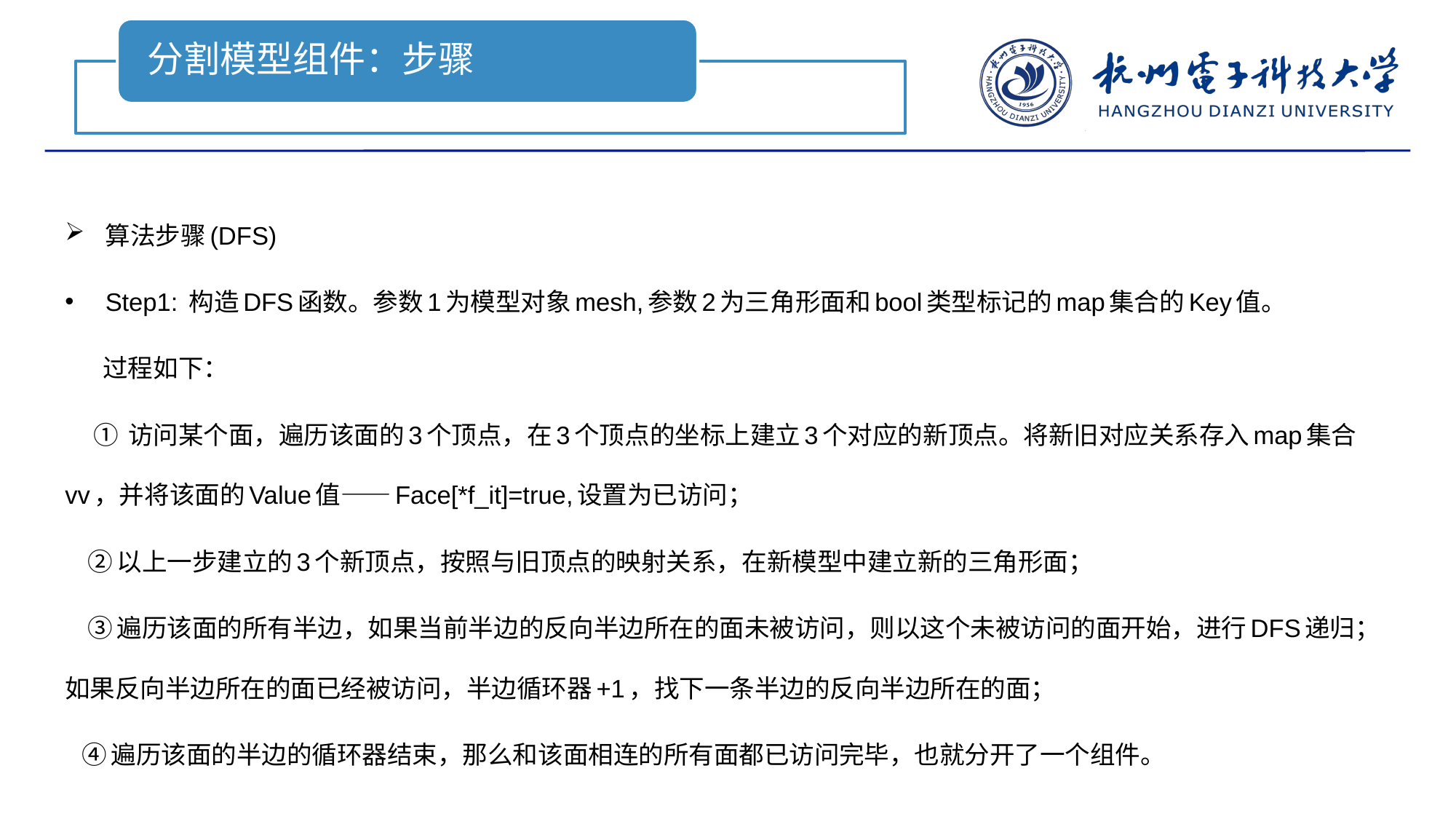

分割模型组件：步骤
算法步骤(DFS)
Step1: 构造DFS函数。参数1为模型对象mesh,参数2为三角形面和bool类型标记的map集合的Key值。
      过程如下：
     ① 访问某个面，遍历该面的3个顶点，在3个顶点的坐标上建立3个对应的新顶点。将新旧对应关系存入map集合vv，并将该面的Value值——Face[*f_it]=true,设置为已访问；
    ②以上一步建立的3个新顶点，按照与旧顶点的映射关系，在新模型中建立新的三角形面；
    ③遍历该面的所有半边，如果当前半边的反向半边所在的面未被访问，则以这个未被访问的面开始，进行DFS递归；如果反向半边所在的面已经被访问，半边循环器+1，找下一条半边的反向半边所在的面；
   ④遍历该面的半边的循环器结束，那么和该面相连的所有面都已访问完毕，也就分开了一个组件。